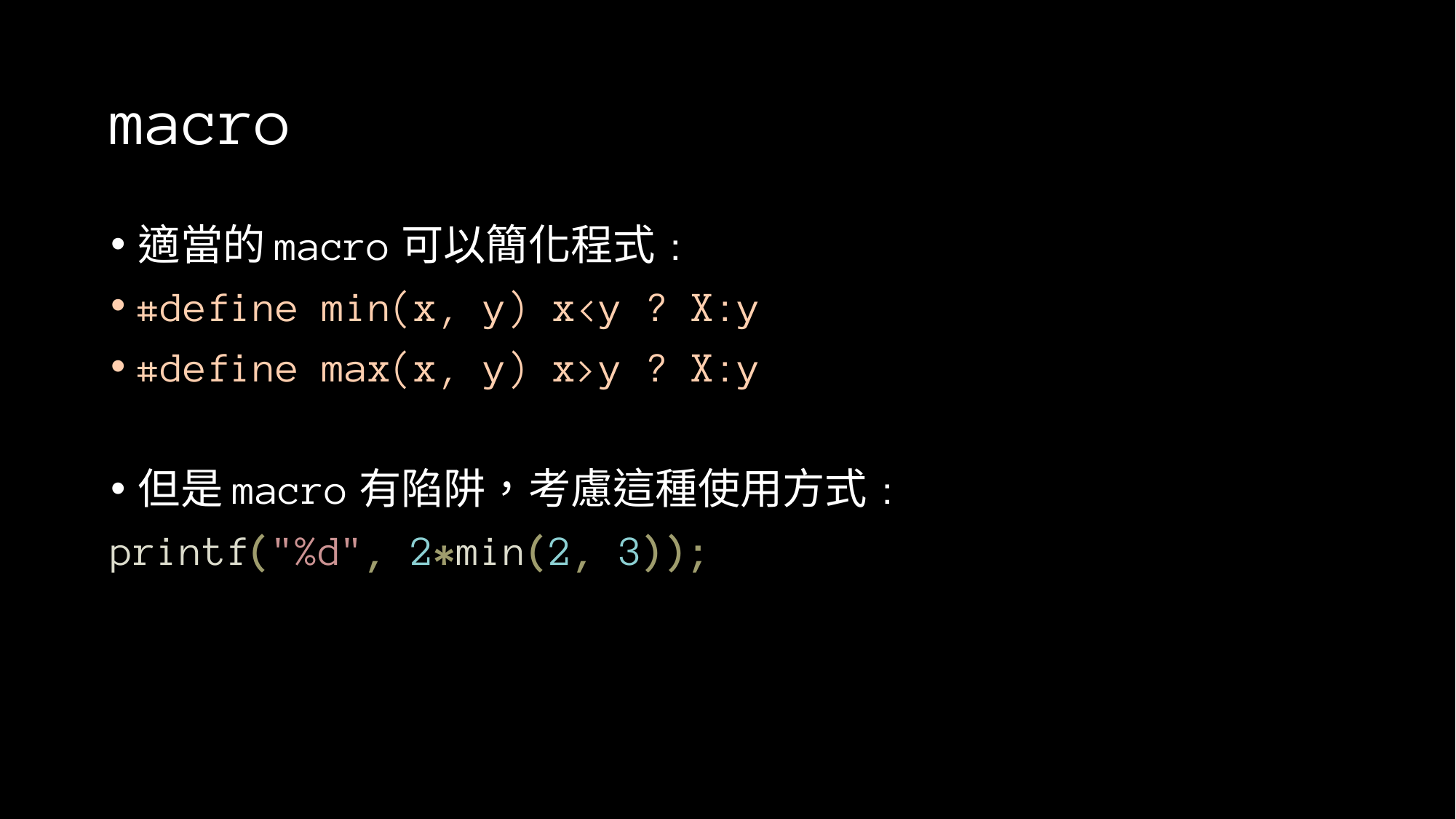

# macro
適當的macro可以簡化程式:
#define min(x, y) x<y ? X:y
#define max(x, y) x>y ? X:y

但是macro有陷阱，考慮這種使用方式:
printf("%d", 2*min(2, 3));